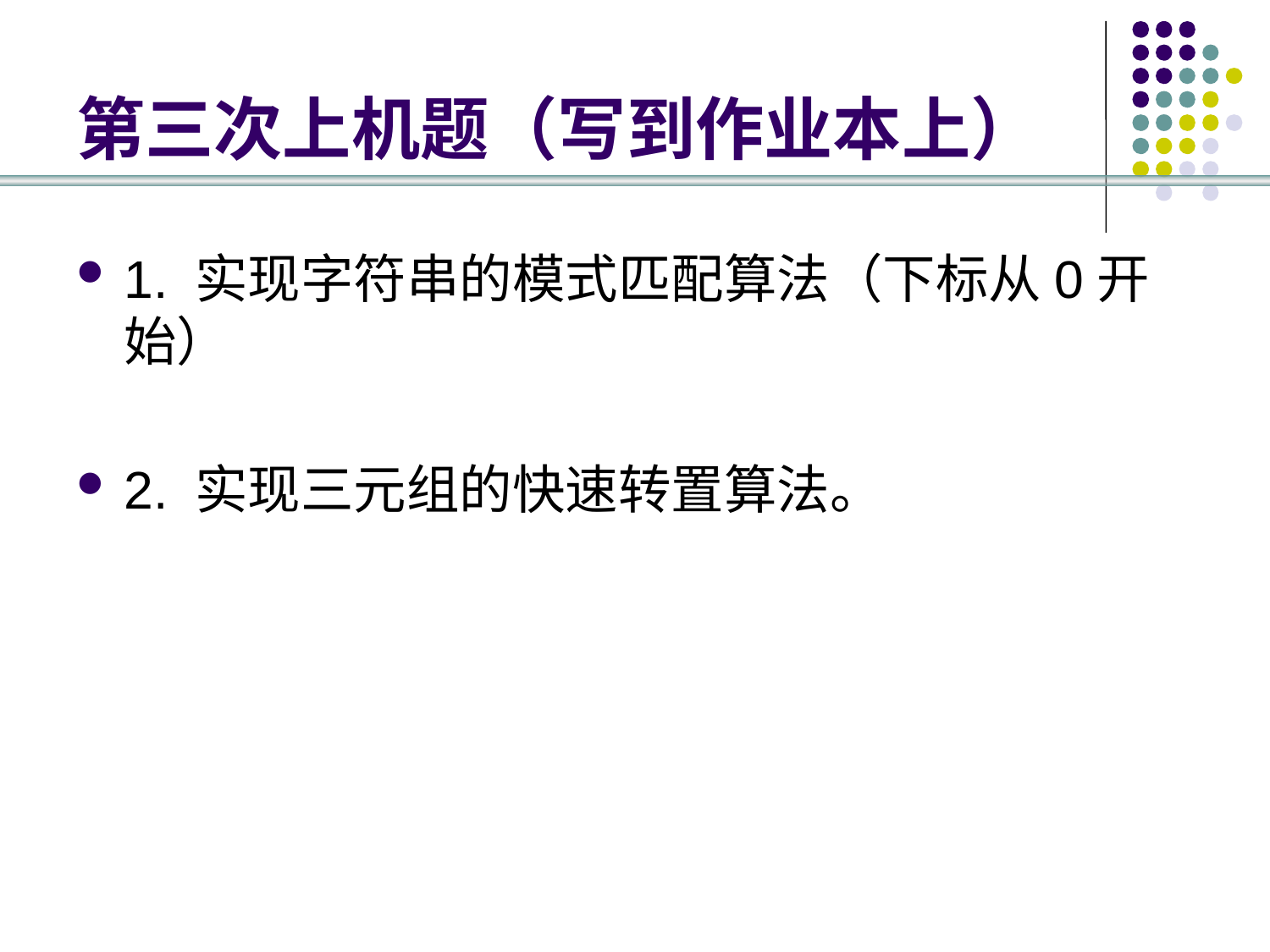

# 第三次上机题（写到作业本上）
1. 实现字符串的模式匹配算法（下标从0开始）

2. 实现三元组的快速转置算法。